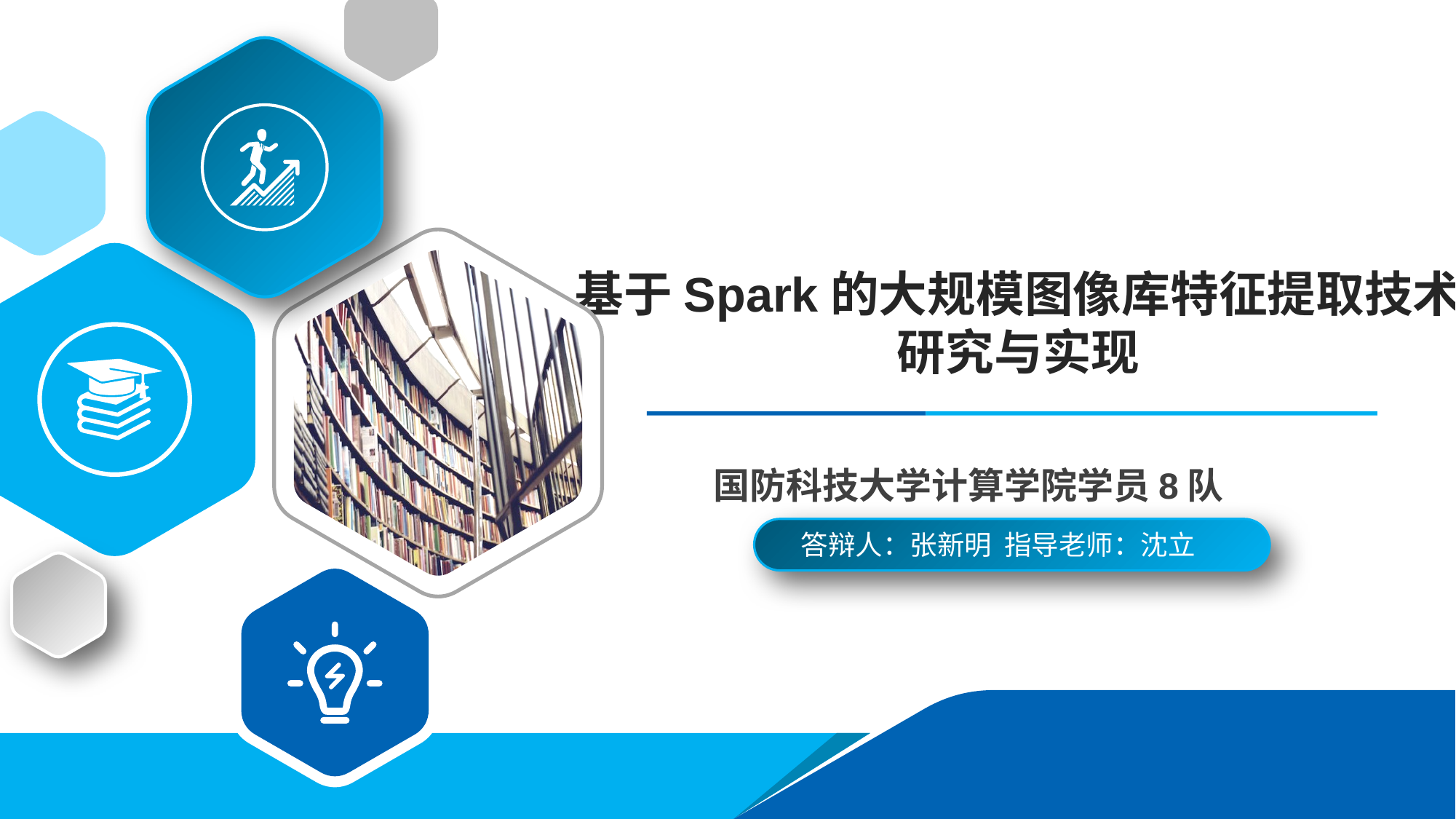

基于Spark的大规模图像库特征提取技术
研究与实现

国防科技大学计算学院学员8队

答辩人：张新明  指导老师：沈立